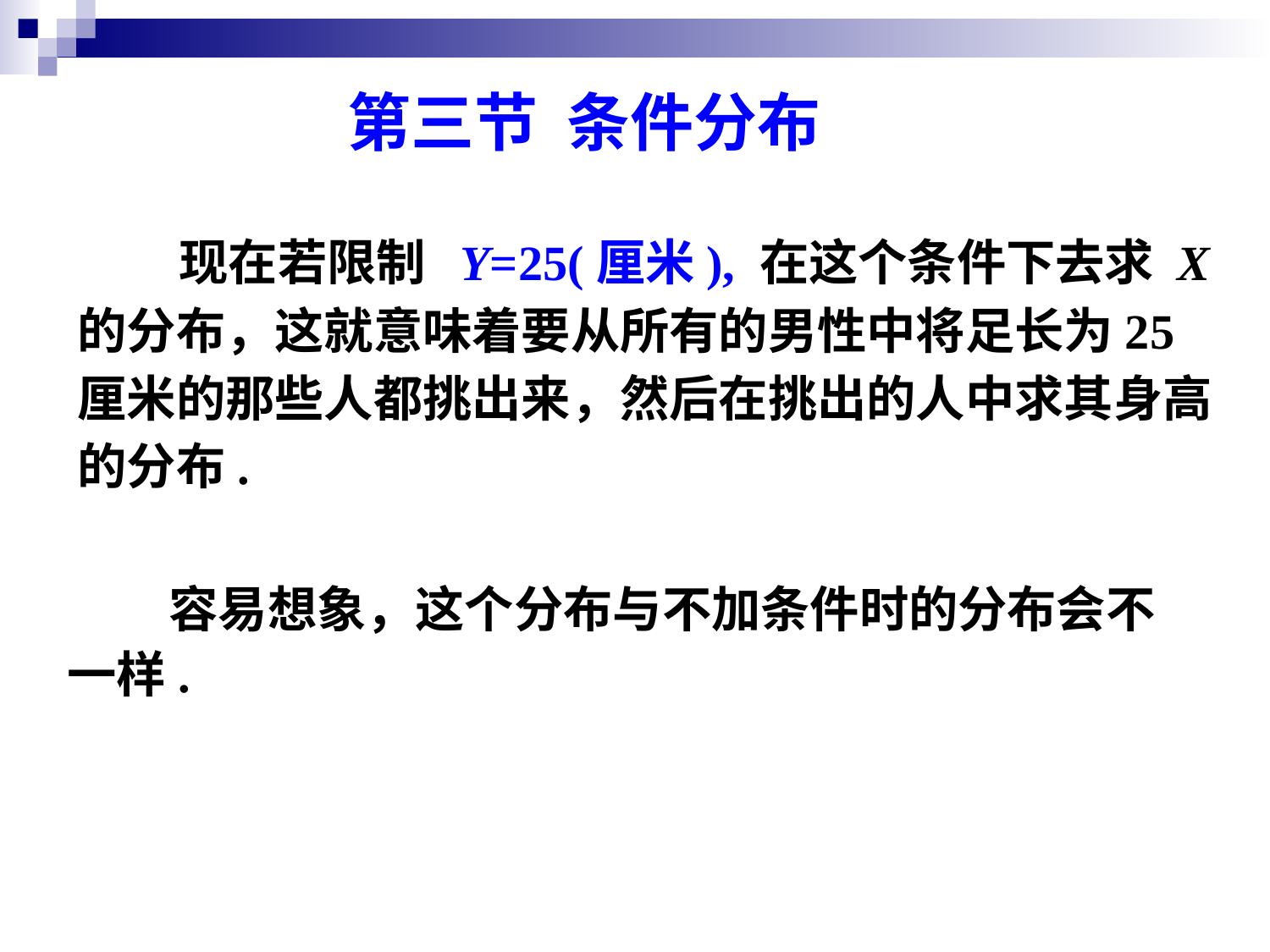

第三节  条件分布
        现在若限制  Y=25(厘米), 在这个条件下去求 X的分布，这就意味着要从所有的男性中将足长为25厘米的那些人都挑出来，然后在挑出的人中求其身高的分布.
        容易想象，这个分布与不加条件时的分布会不一样.